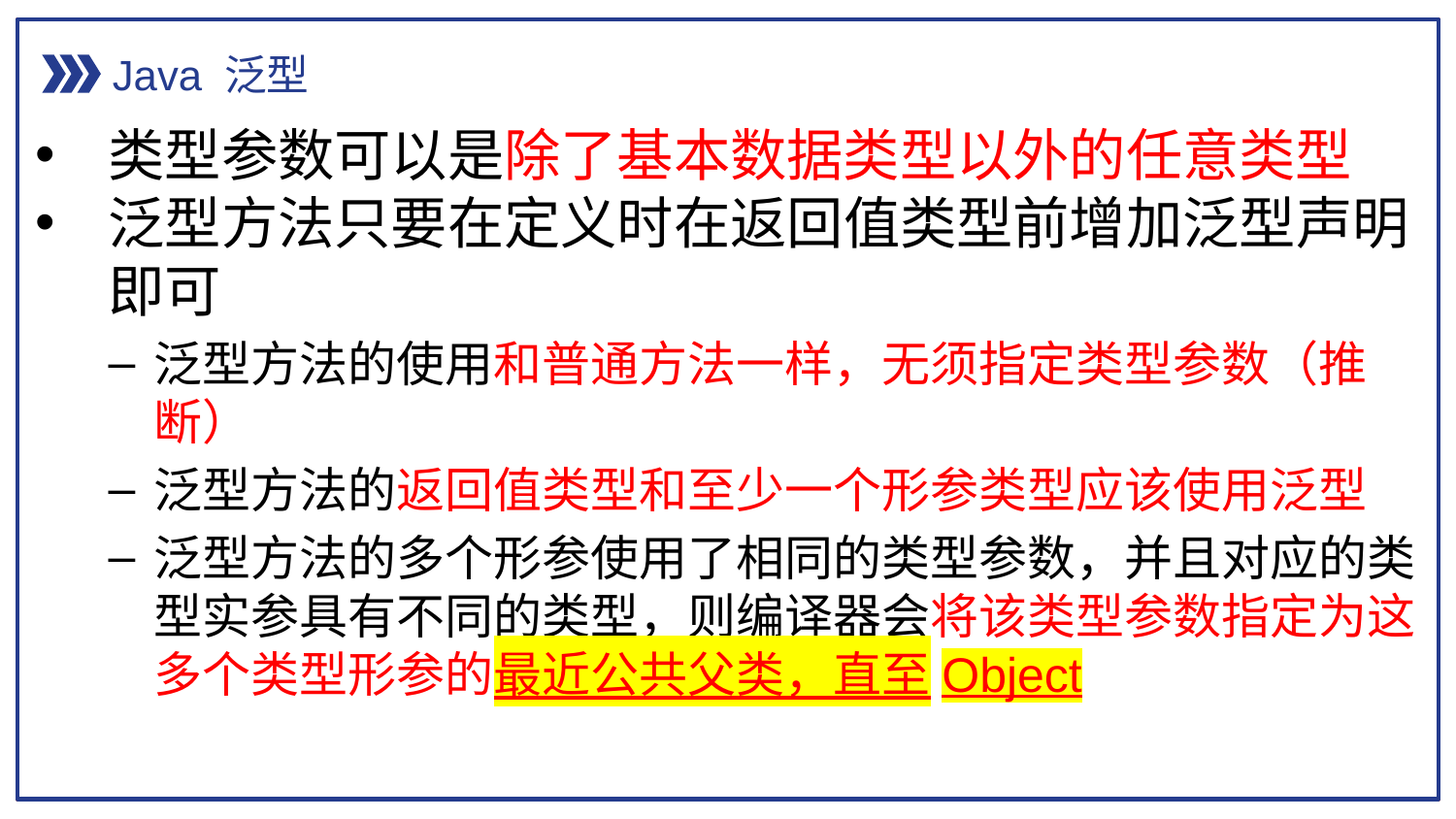

Java 泛型

类型参数可以是除了基本数据类型以外的任意类型
泛型方法只要在定义时在返回值类型前增加泛型声明即可
泛型方法的使用和普通方法一样，无须指定类型参数（推断）
泛型方法的返回值类型和至少一个形参类型应该使用泛型
泛型方法的多个形参使用了相同的类型参数，并且对应的类型实参具有不同的类型，则编译器会将该类型参数指定为这多个类型形参的最近公共父类，直至Object